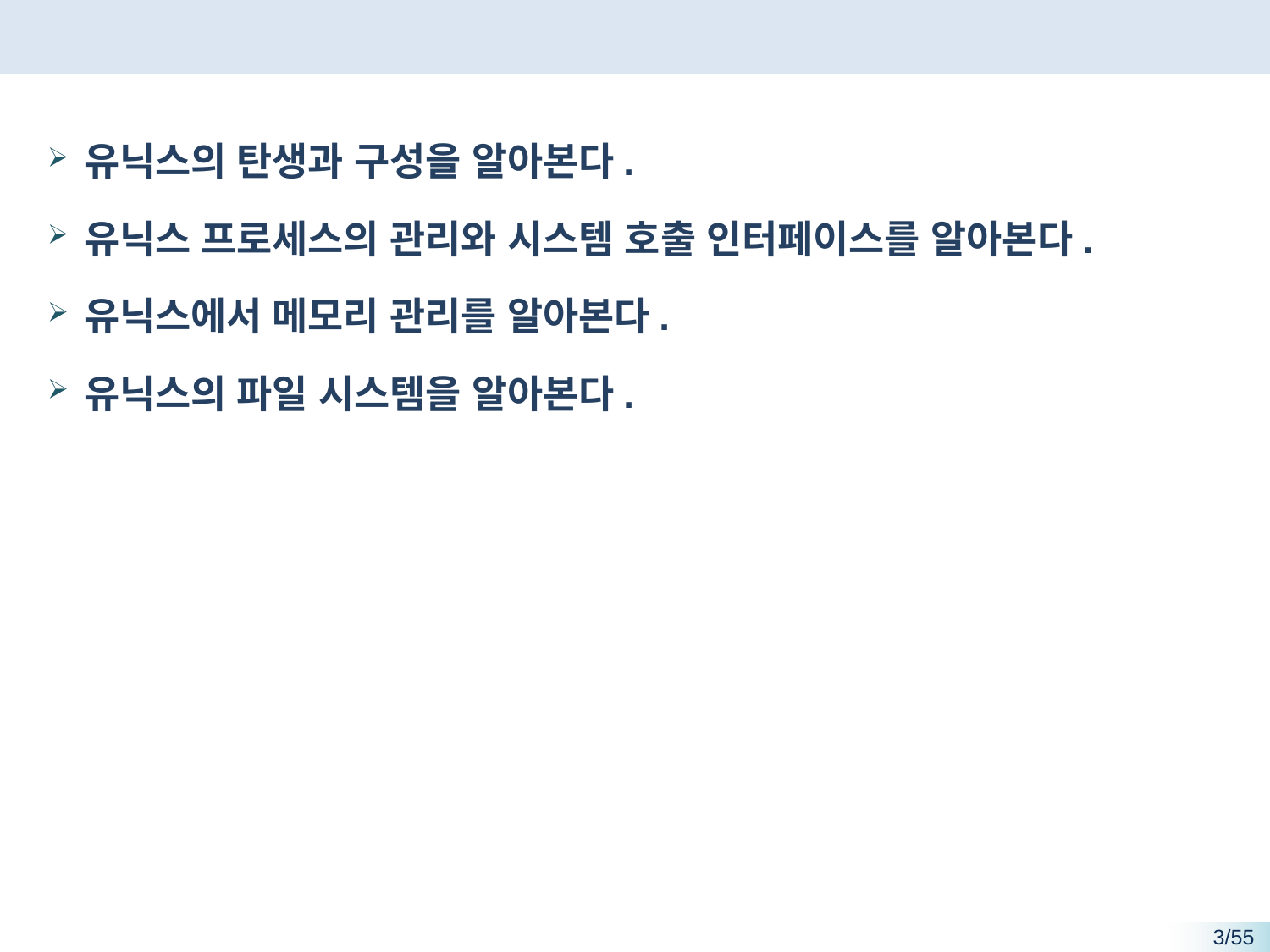

#
유닉스의 탄생과 구성을 알아본다.
유닉스 프로세스의 관리와 시스템 호출 인터페이스를 알아본다.
유닉스에서 메모리 관리를 알아본다.
유닉스의 파일 시스템을 알아본다.